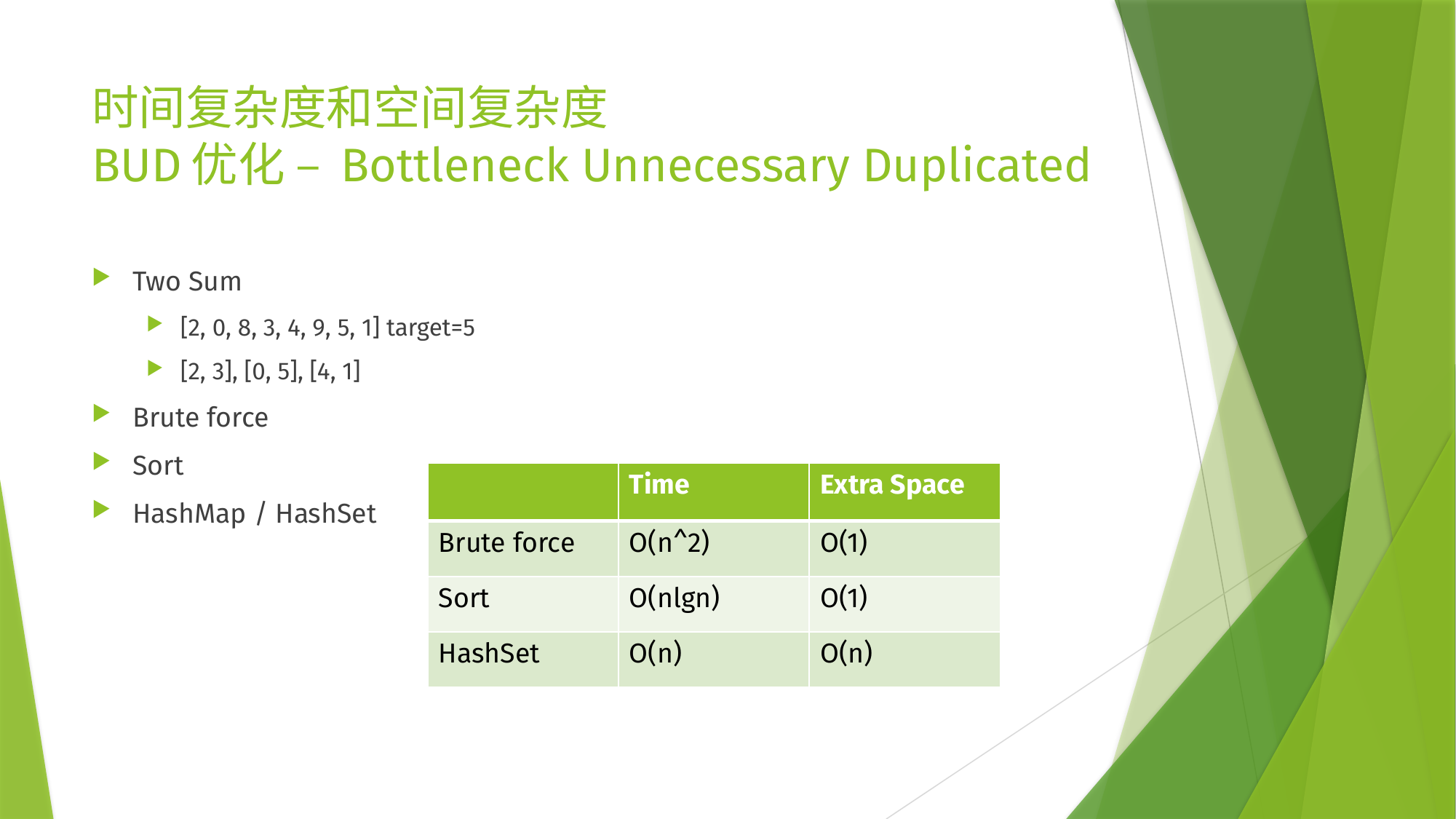

# 时间复杂度和空间复杂度 BUD优化 – Bottleneck Unnecessary Duplicated
Two Sum
[2, 0, 8, 3, 4, 9, 5, 1] target=5
[2, 3], [0, 5], [4, 1]
Brute force
Sort
HashMap / HashSet

|  | Time | Extra Space |
| --- | --- | --- |
| Brute force | O(n^2) | O(1) |
| Sort | O(nlgn) | O(1) |
| HashSet | O(n) | O(n) |